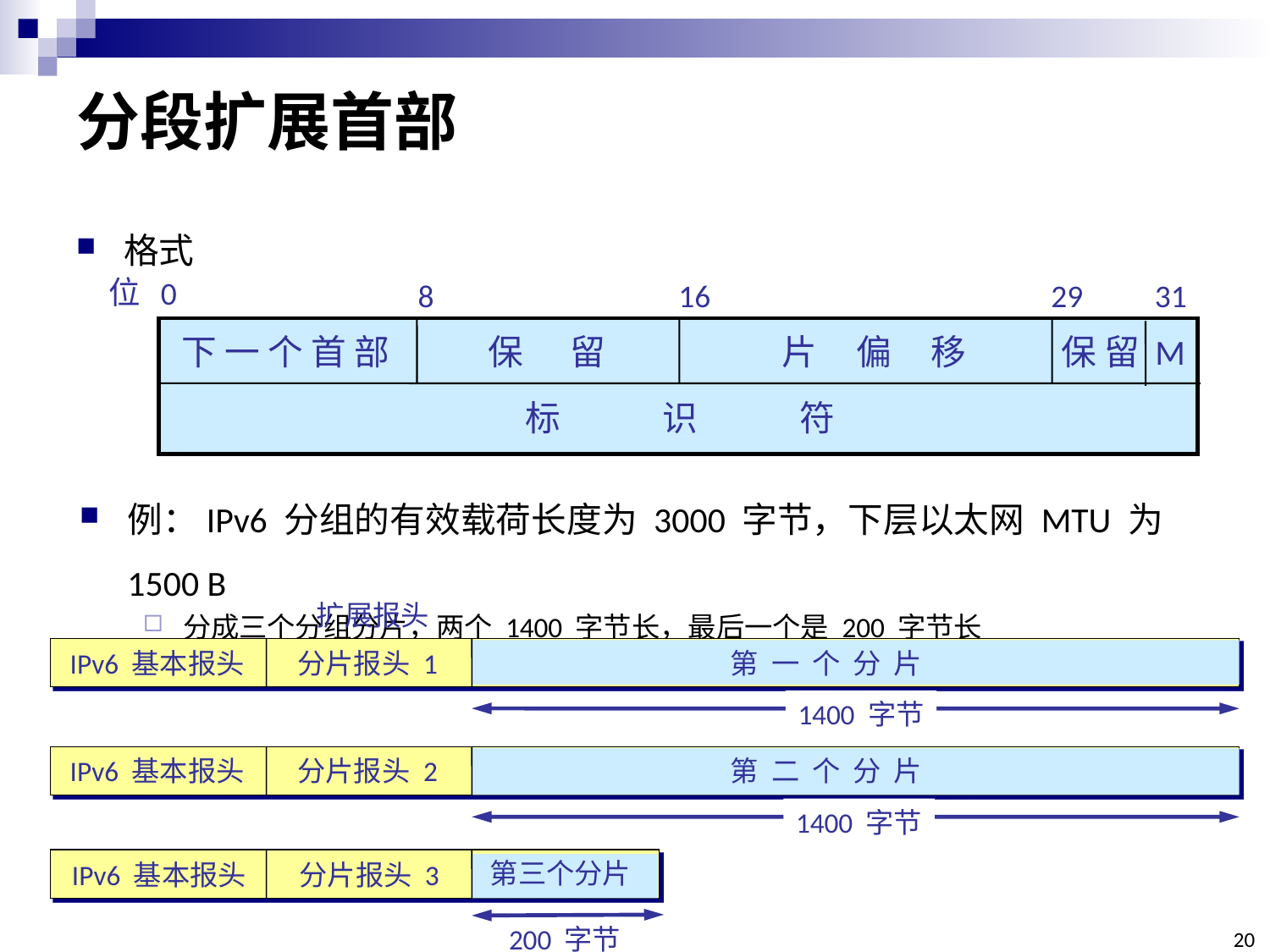

# 分段扩展首部
格式
位
0
8
16
29
31

下 一 个 首 部
保      留
片     偏     移
保 留
M

标             识             符
例：IPv6 分组的有效载荷长度为 3000 字节，下层以太网 MTU 为 1500 B
分成三个分组分片，两个 1400 字节长，最后一个是 200 字节长
扩展报头

IPv6 基本报头
分片报头 1
第  一  个  分  片

1400 字节

IPv6 基本报头
分片报头 2
第  二  个  分  片

1400 字节

第三个分片
IPv6 基本报头
分片报头 3

200 字节
20